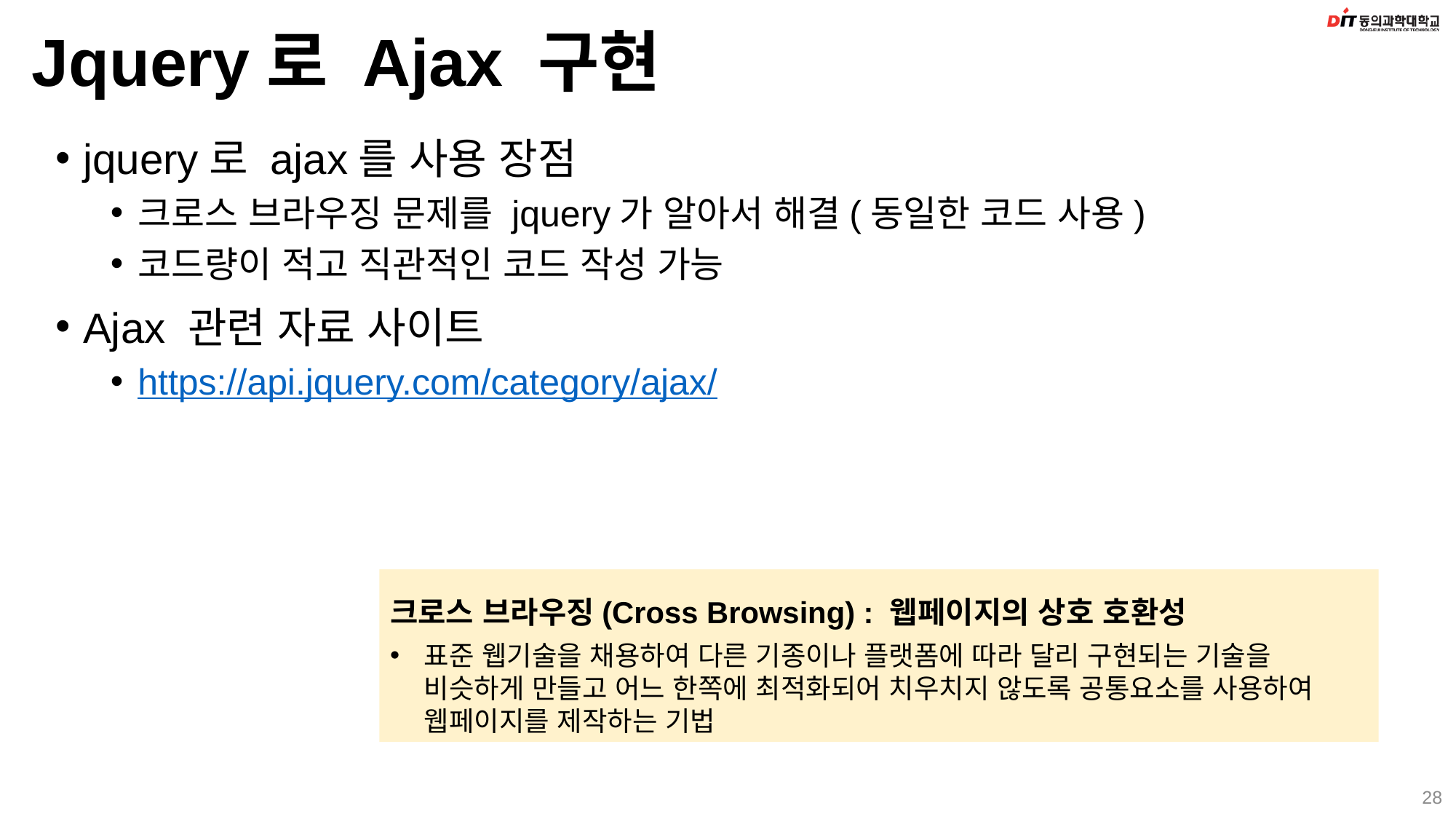

# Jquery로 Ajax 구현
jquery로 ajax를 사용 장점
크로스 브라우징 문제를 jquery가 알아서 해결(동일한 코드 사용)
코드량이 적고 직관적인 코드 작성 가능
Ajax 관련 자료 사이트
https://api.jquery.com/category/ajax/

크로스 브라우징(Cross Browsing) : 웹페이지의 상호 호환성
표준 웹기술을 채용하여 다른 기종이나 플랫폼에 따라 달리 구현되는 기술을 비슷하게 만들고 어느 한쪽에 최적화되어 치우치지 않도록 공통요소를 사용하여 웹페이지를 제작하는 기법
28